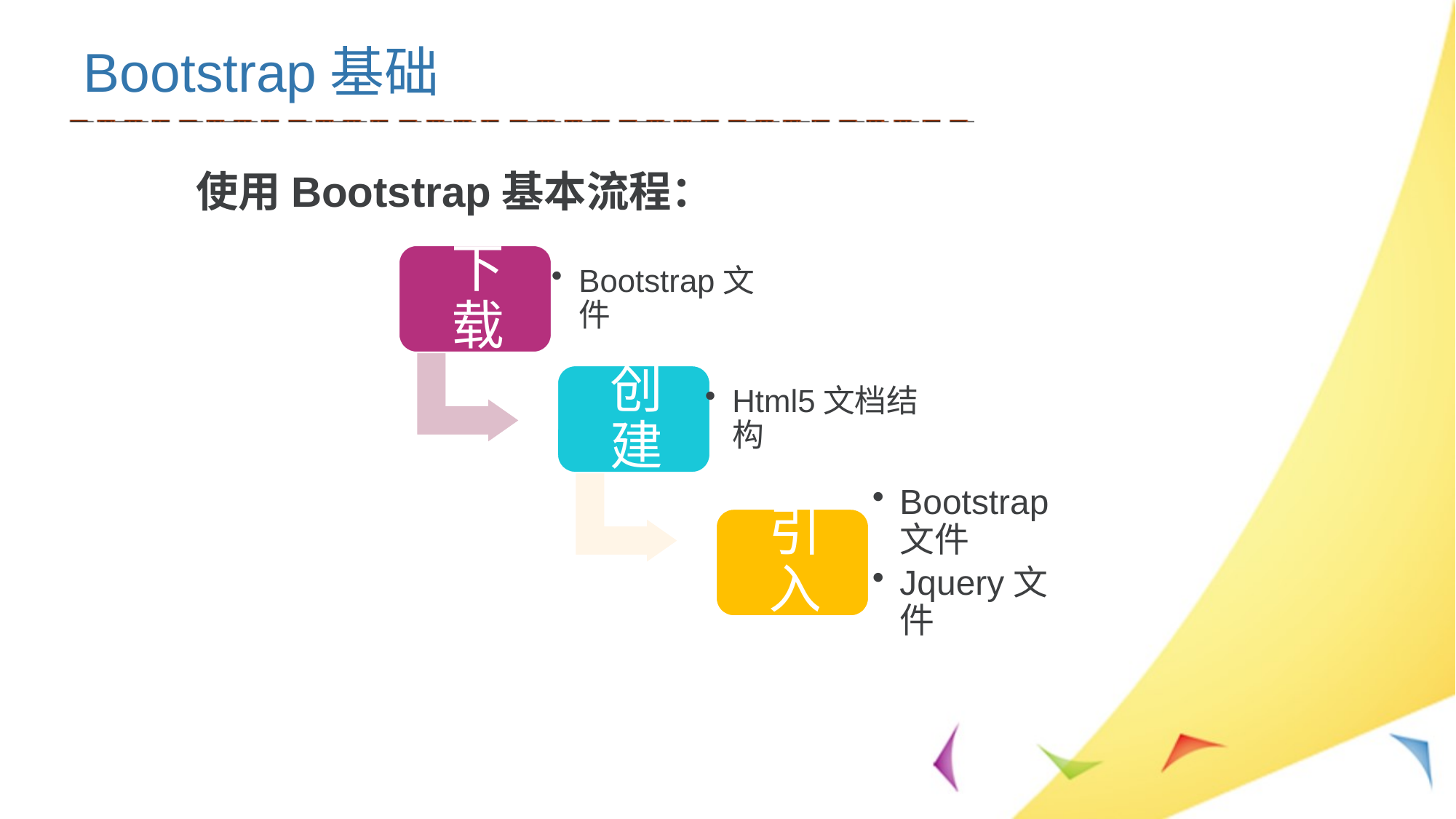

# Bootstrap基础
使用Bootstrap基本流程：

下载
Bootstrap文件
创建
Html5文档结构
引入
Bootstrap文件
Jquery文件